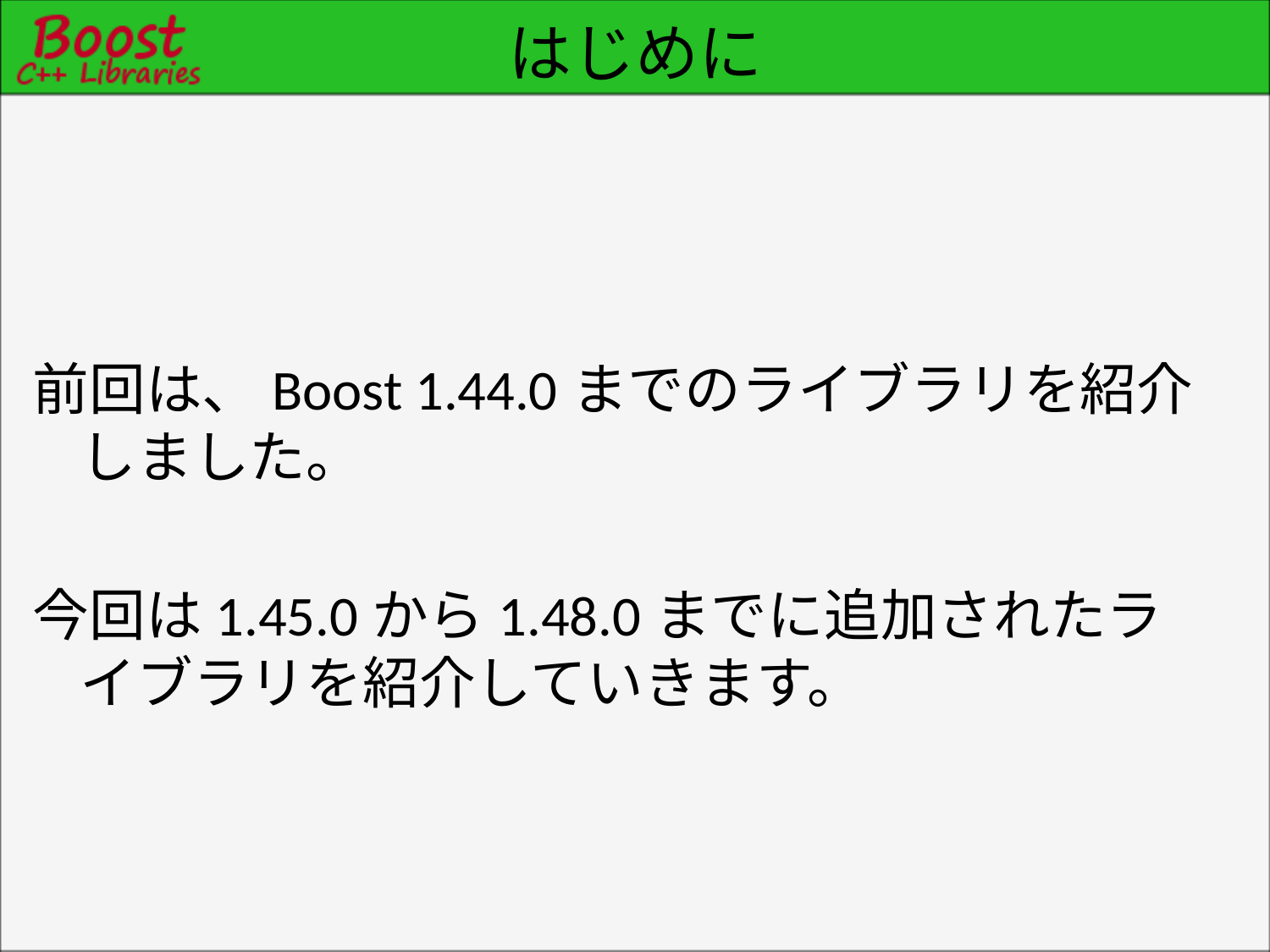

# はじめに
前回は、Boost 1.44.0までのライブラリを紹介しました。

今回は1.45.0から1.48.0までに追加されたライブラリを紹介していきます。